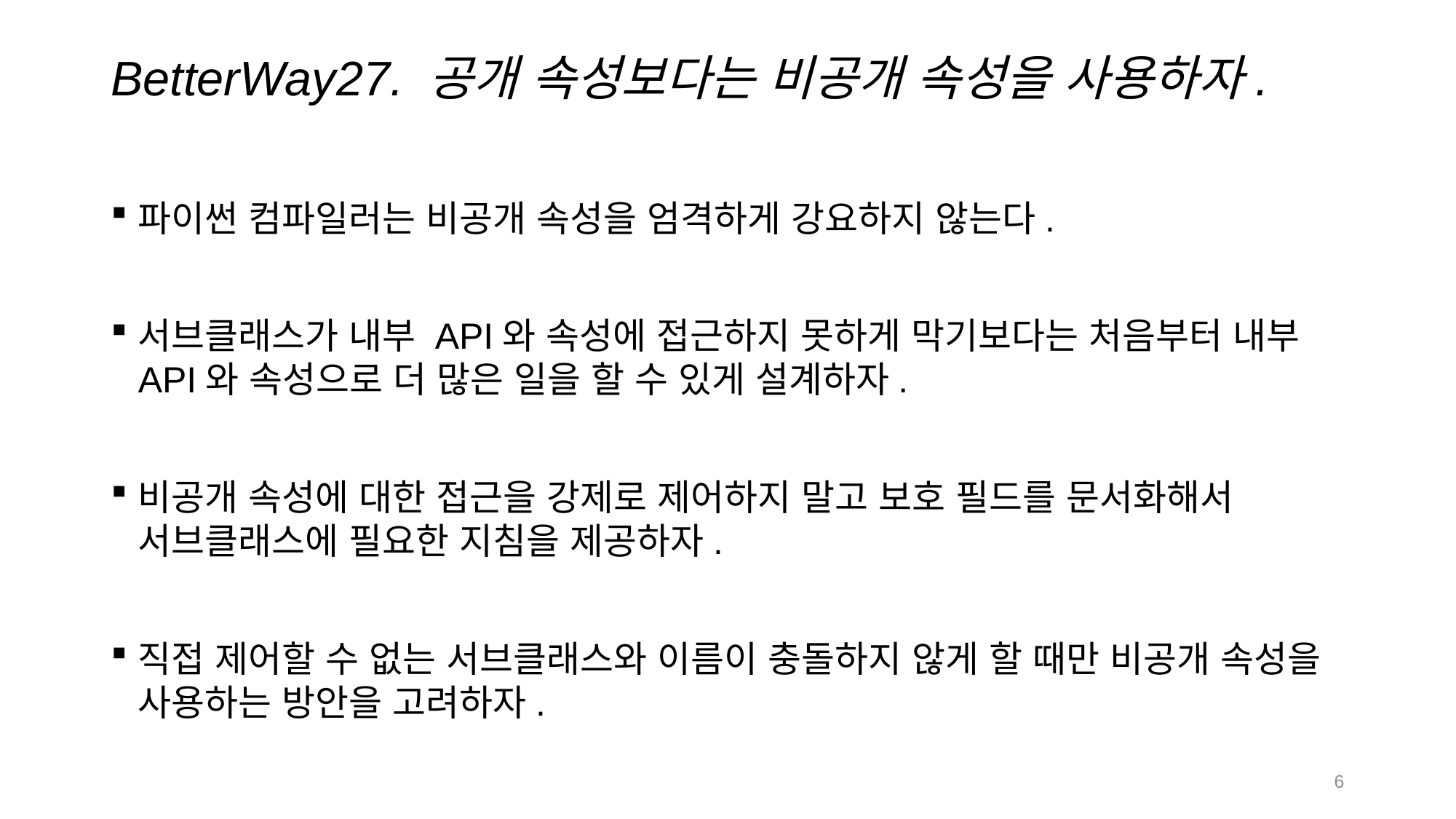

# BetterWay27. 공개 속성보다는 비공개 속성을 사용하자.

파이썬 컴파일러는 비공개 속성을 엄격하게 강요하지 않는다.

서브클래스가 내부 API와 속성에 접근하지 못하게 막기보다는 처음부터 내부 API와 속성으로 더 많은 일을 할 수 있게 설계하자.

비공개 속성에 대한 접근을 강제로 제어하지 말고 보호 필드를 문서화해서 서브클래스에 필요한 지침을 제공하자.

직접 제어할 수 없는 서브클래스와 이름이 충돌하지 않게 할 때만 비공개 속성을 사용하는 방안을 고려하자.

6